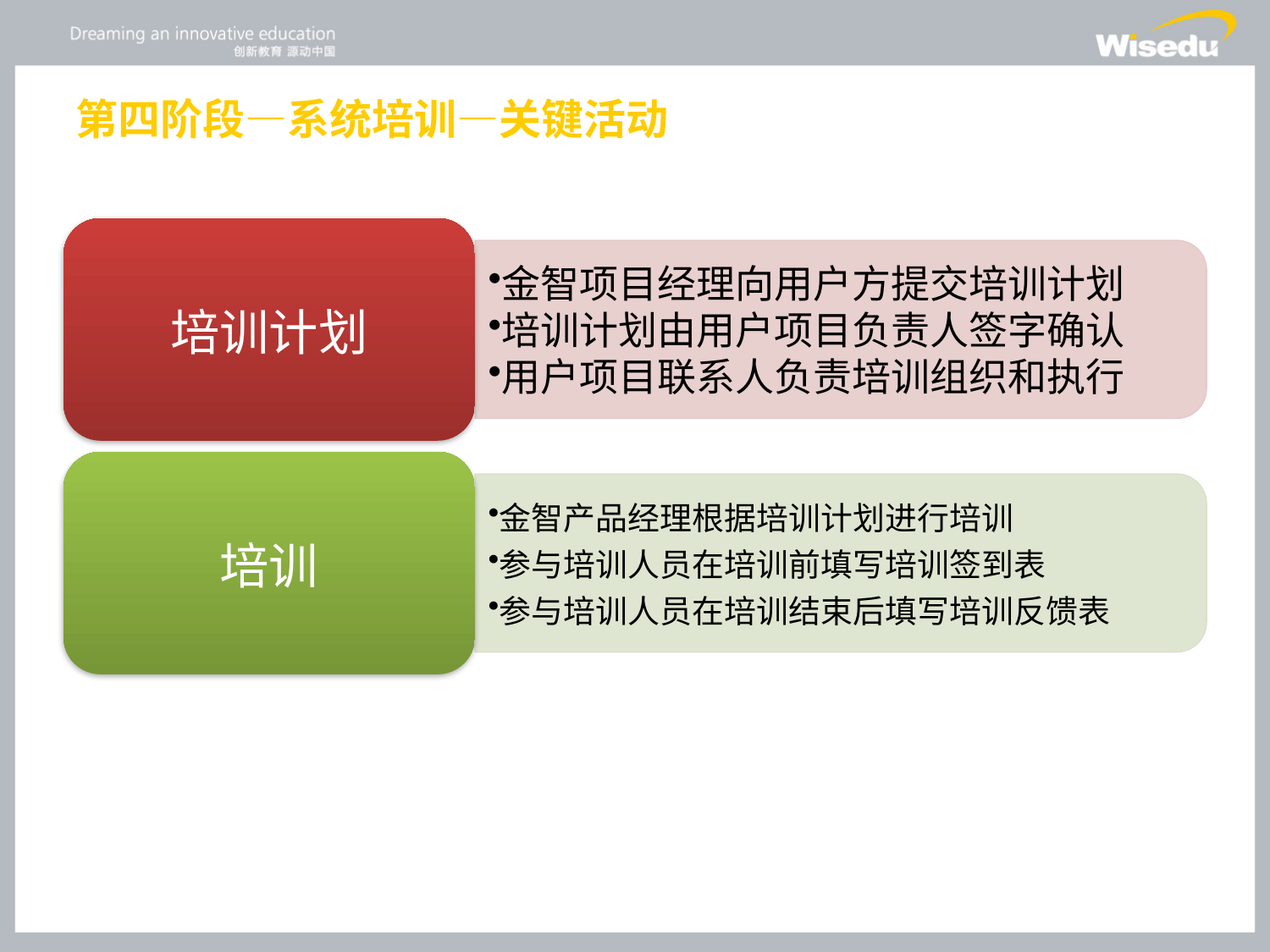

# 第四阶段—系统培训—关键活动
培训计划
金智项目经理向用户方提交培训计划
培训
金智产品经理根据培训计划进行培训
培训计划由用户项目负责人签字确认
用户项目联系人负责培训组织和执行
参与培训人员在培训前填写培训签到表
参与培训人员在培训结束后填写培训反馈表